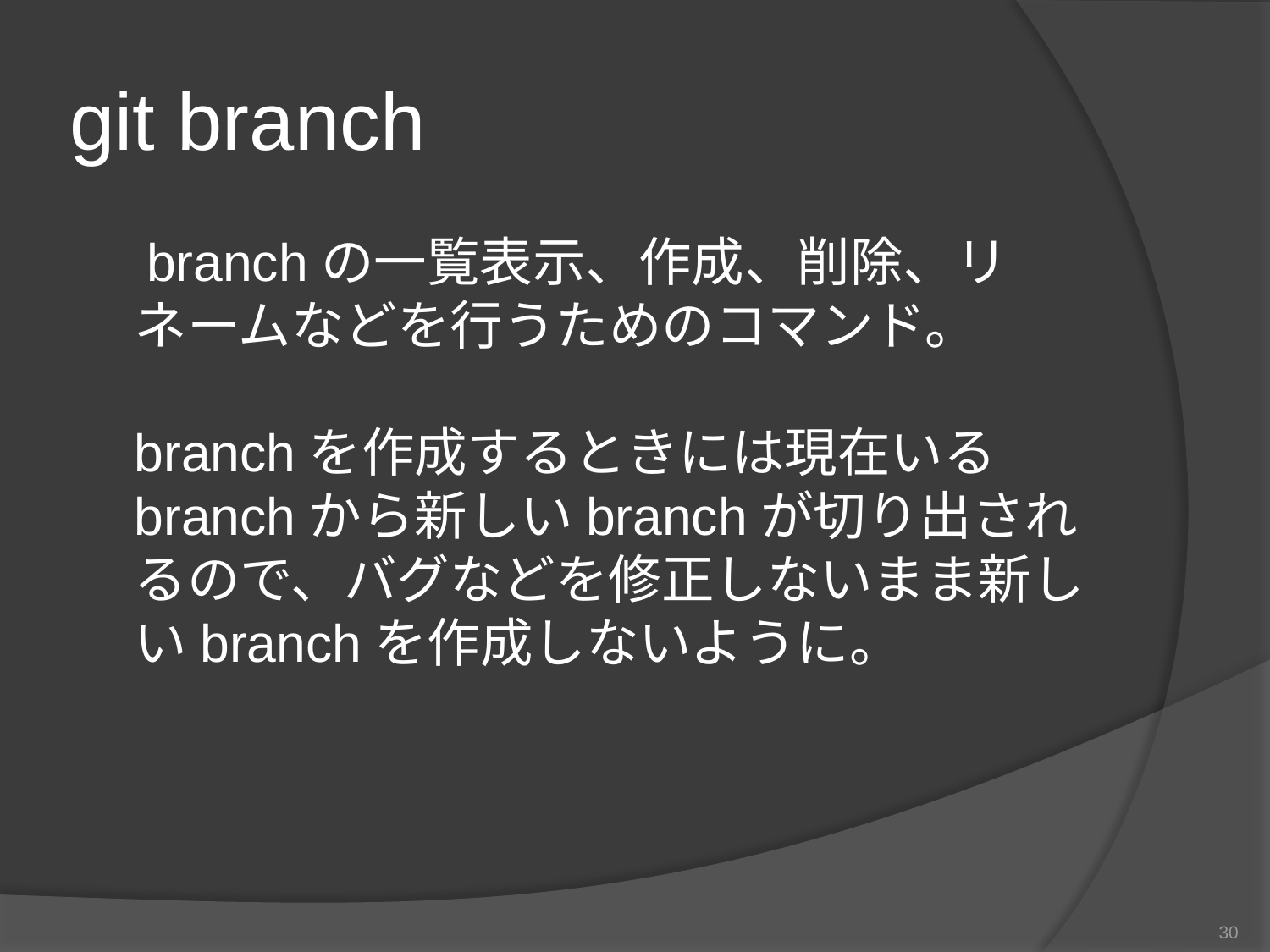

# git branch
　branchの一覧表示、作成、削除、リネームなどを行うためのコマンド。
branchを作成するときには現在いるbranchから新しいbranchが切り出されるので、バグなどを修正しないまま新しいbranchを作成しないように。
30